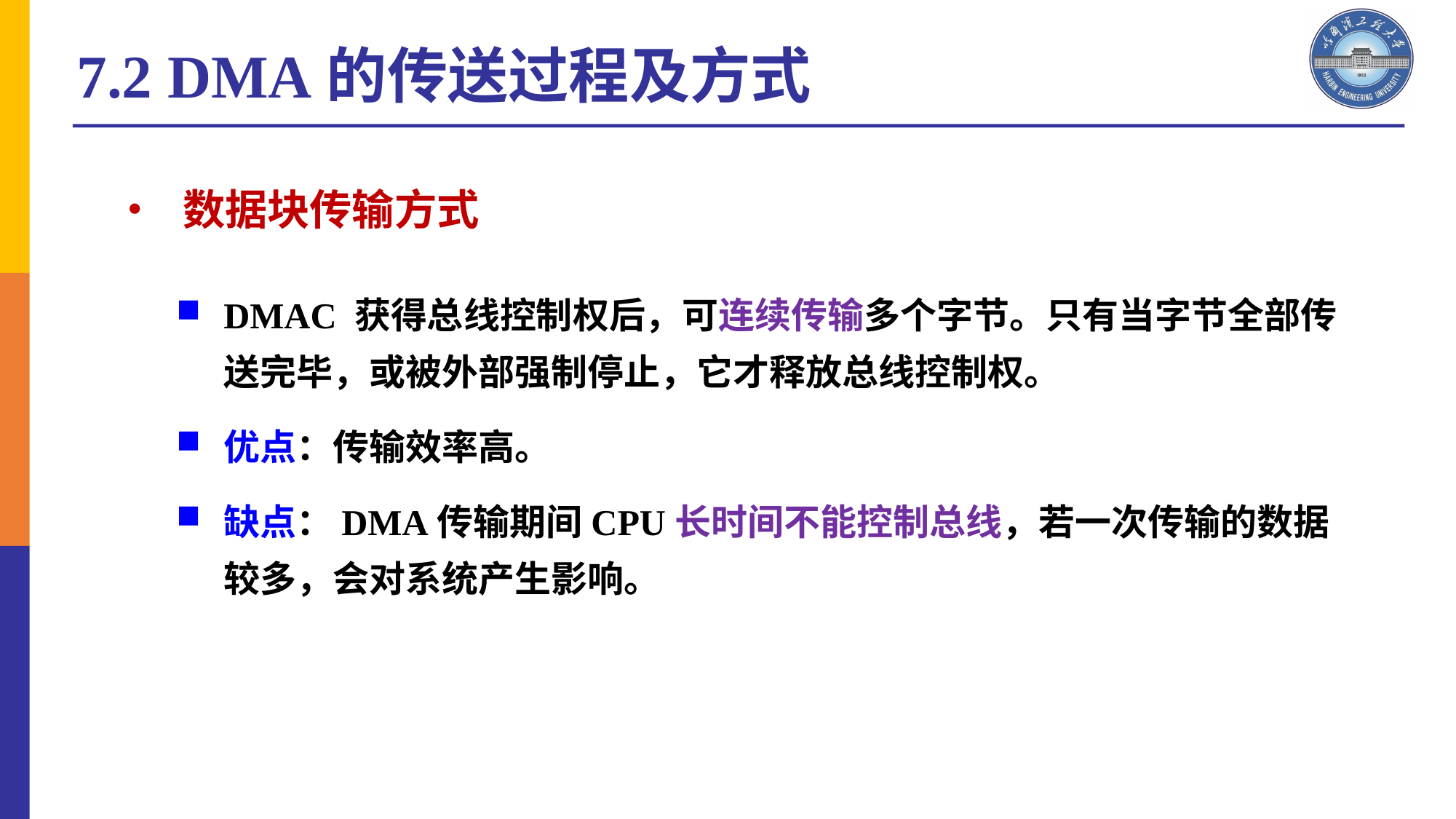

7.2 DMA的传送过程及方式
数据块传输方式
DMAC 获得总线控制权后，可连续传输多个字节。只有当字节全部传送完毕，或被外部强制停止，它才释放总线控制权。
优点：传输效率高。
缺点：DMA传输期间CPU长时间不能控制总线，若一次传输的数据较多，会对系统产生影响。